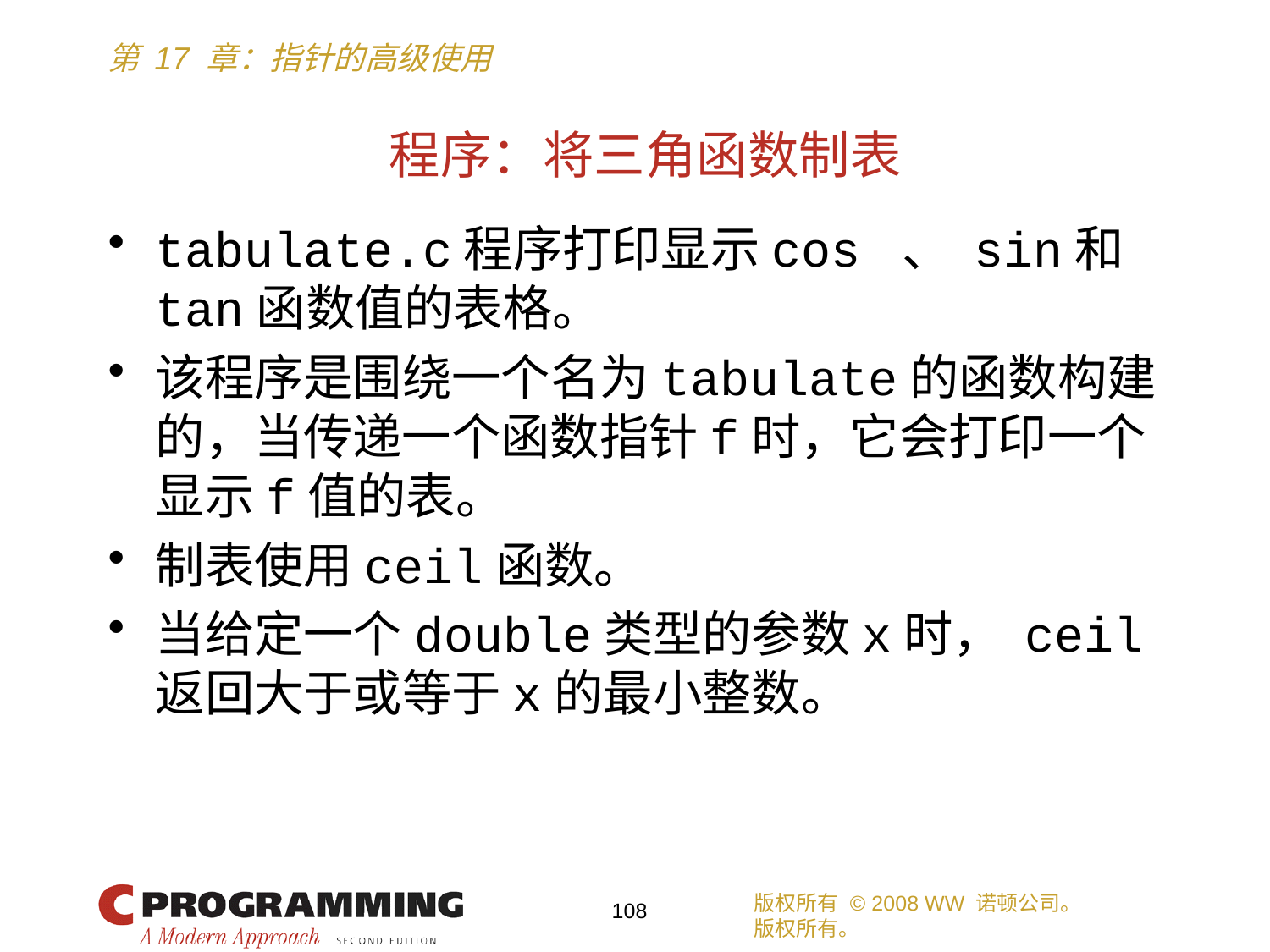

# 程序：将三角函数制表
tabulate.c程序打印显示cos 、 sin和tan函数值的表格。
该程序是围绕一个名为tabulate的函数构建的，当传递一个函数指针f时，它会打印一个显示f值的表。
制表使用ceil函数。
当给定一个double类型的参数x时， ceil返回大于或等于x的最小整数。
版权所有 © 2008 WW 诺顿公司。
版权所有。
108